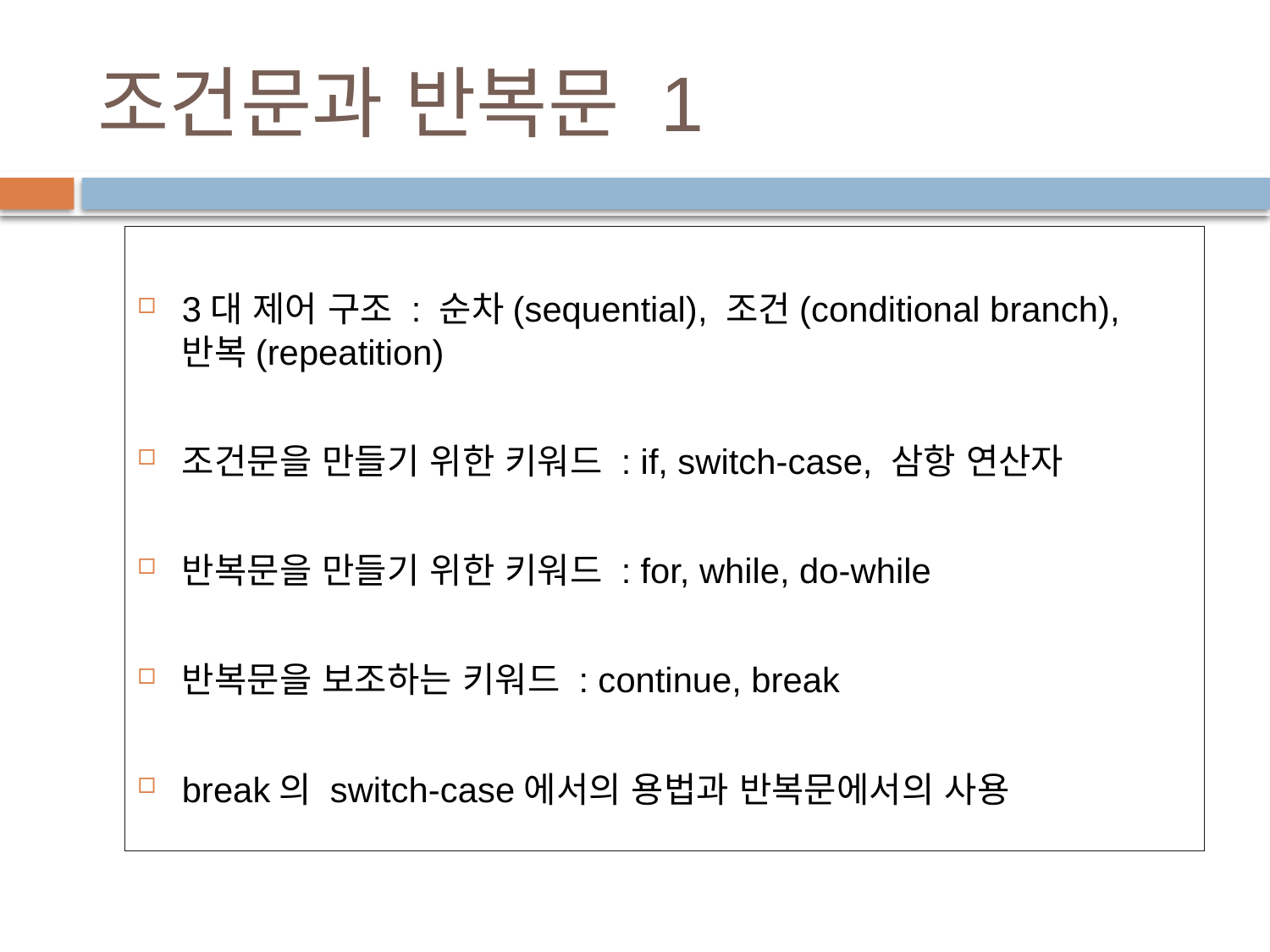

# 조건문과 반복문 1

3대 제어 구조 : 순차(sequential), 조건(conditional branch), 반복(repeatition)

조건문을 만들기 위한 키워드 : if, switch-case, 삼항 연산자

반복문을 만들기 위한 키워드 : for, while, do-while

반복문을 보조하는 키워드 : continue, break

break의 switch-case에서의 용법과 반복문에서의 사용